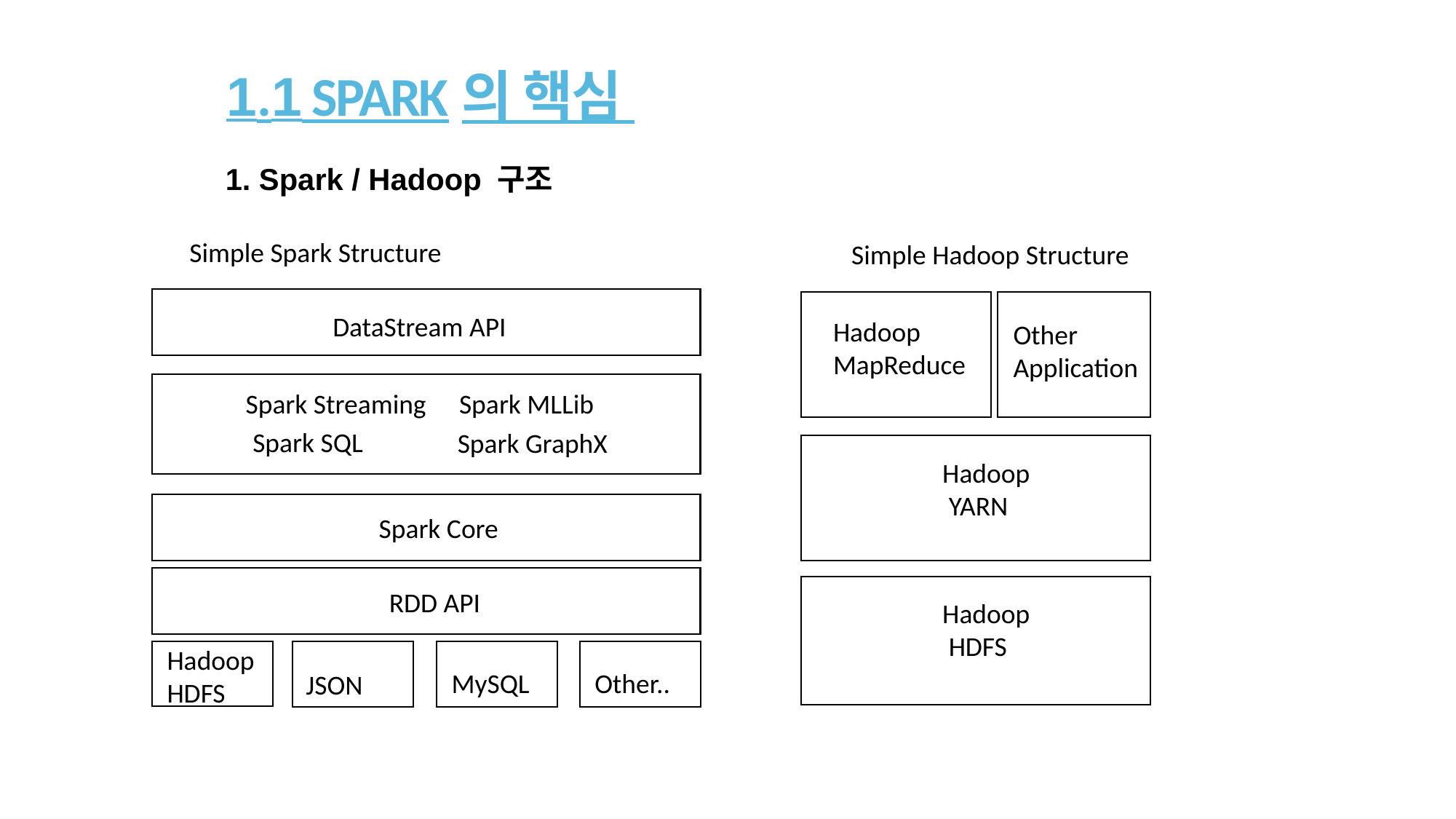

1.1 SPARK의 핵심

1. Spark / Hadoop 구조

Simple Spark Structure
Simple Hadoop Structure

DataStream API
Hadoop
MapReduce
Other
Application

Spark Streaming
Spark MLLib
Spark SQL
Spark GraphX

Hadoop
 YARN

Spark Core

RDD API
Hadoop
 HDFS
Hadoop
HDFS

MySQL
Other..
JSON